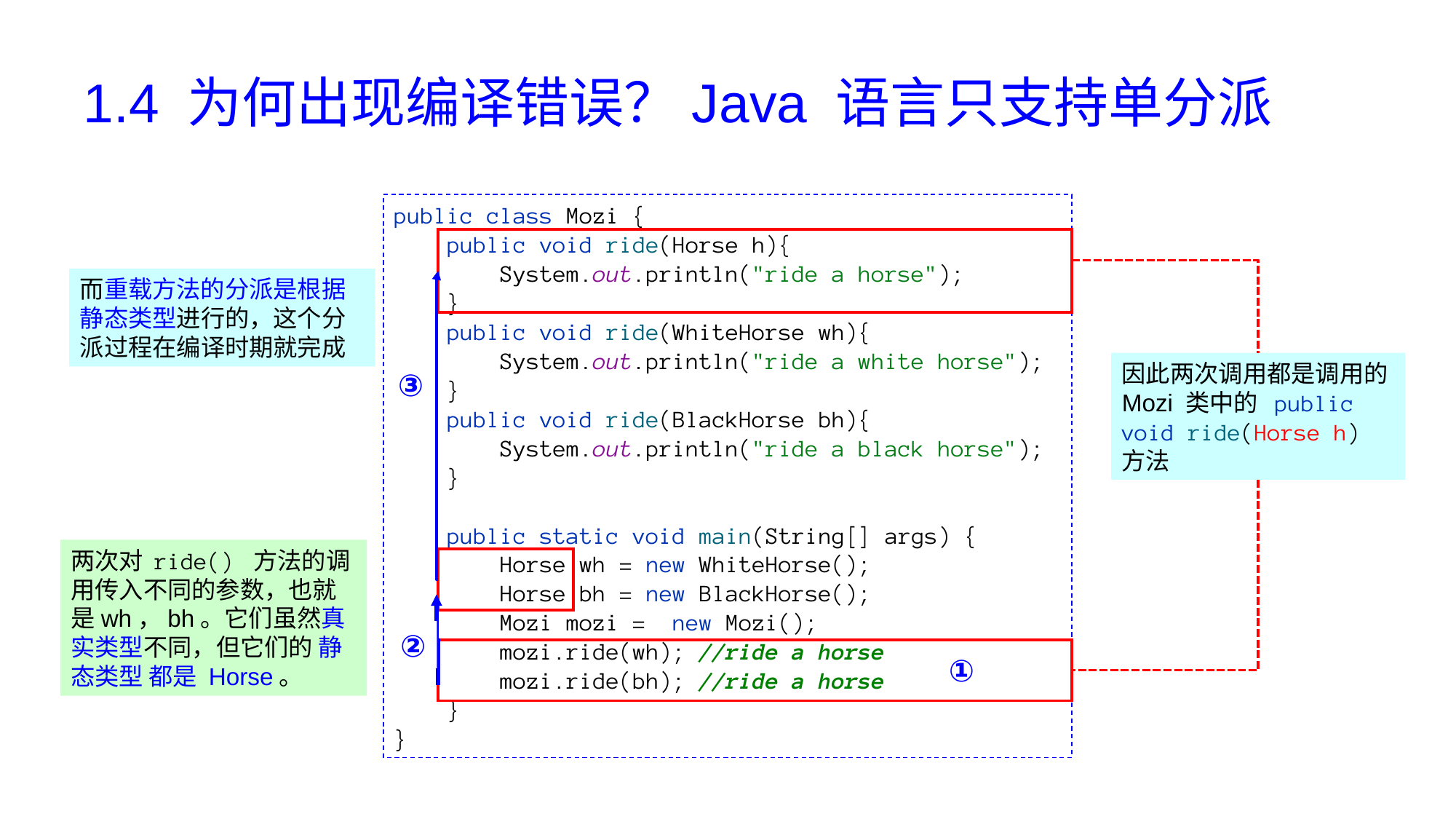

# 1.4 为何出现编译错误？Java 语言只支持单分派
public class Mozi {
    public void ride(Horse h){
        System.out.println("ride a horse");
    }
    public void ride(WhiteHorse wh){
        System.out.println("ride a white horse");
    }
    public void ride(BlackHorse bh){
        System.out.println("ride a black horse");
    }
    public static void main(String[] args) {
        Horse wh = new WhiteHorse();
        Horse bh = new BlackHorse();
        Mozi mozi =  new Mozi();
        mozi.ride(wh); //ride a horse
        mozi.ride(bh); //ride a horse
    }
}

而重载方法的分派是根据静态类型进行的，这个分派过程在编译时期就完成
因此两次调用都是调用的 Mozi 类中的  public void ride(Horse h) 方法
③
两次对 ride() 方法的调用传入不同的参数，也就是wh，bh。它们虽然真实类型不同，但它们的 静态类型 都是 Horse。

②

①
25